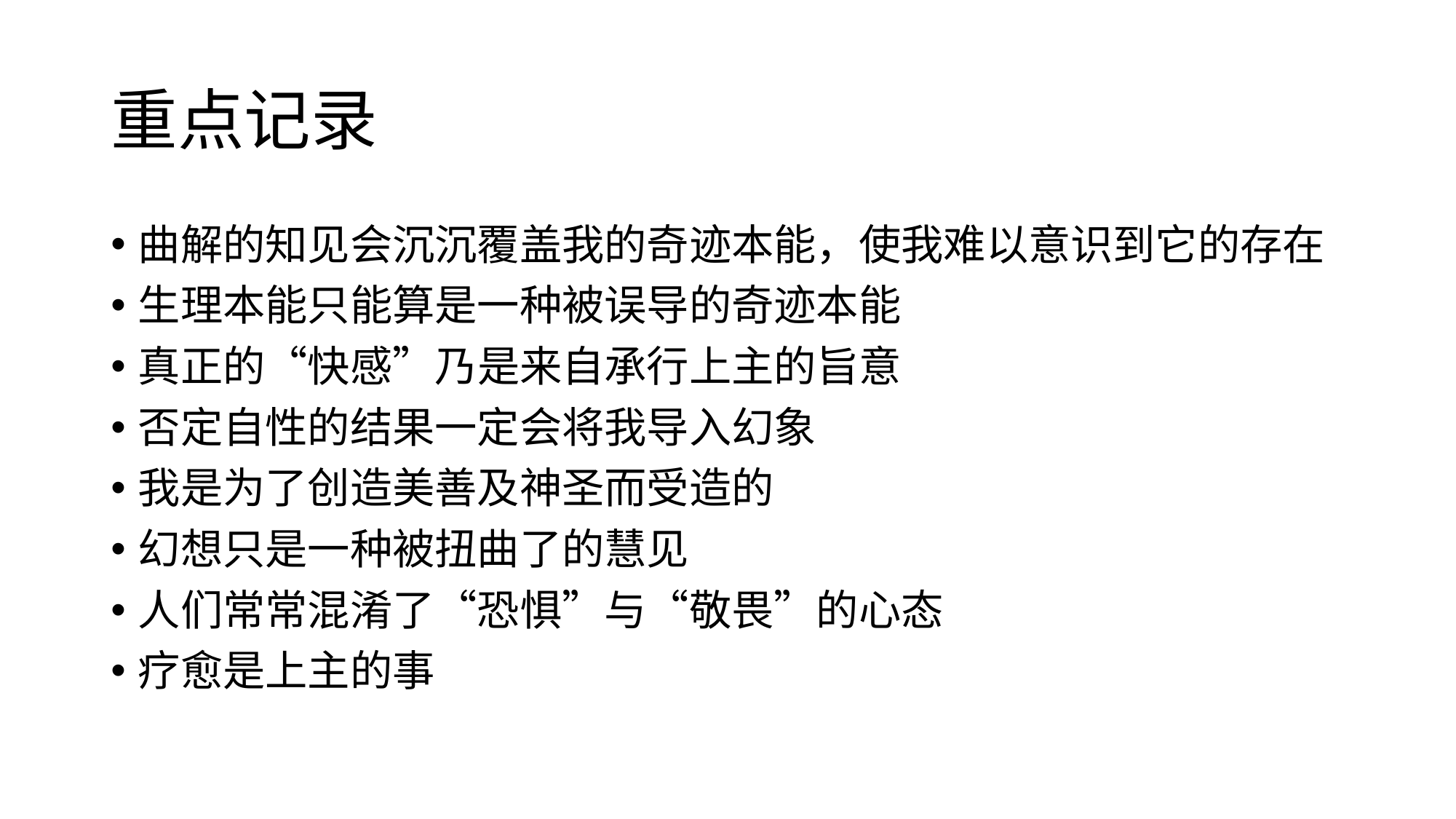

# 重点记录
曲解的知见会沉沉覆盖我的奇迹本能，使我难以意识到它的存在
生理本能只能算是一种被误导的奇迹本能
真正的“快感”乃是来自承行上主的旨意
否定自性的结果一定会将我导入幻象
我是为了创造美善及神圣而受造的
幻想只是一种被扭曲了的慧见
人们常常混淆了“恐惧”与“敬畏”的心态
疗愈是上主的事